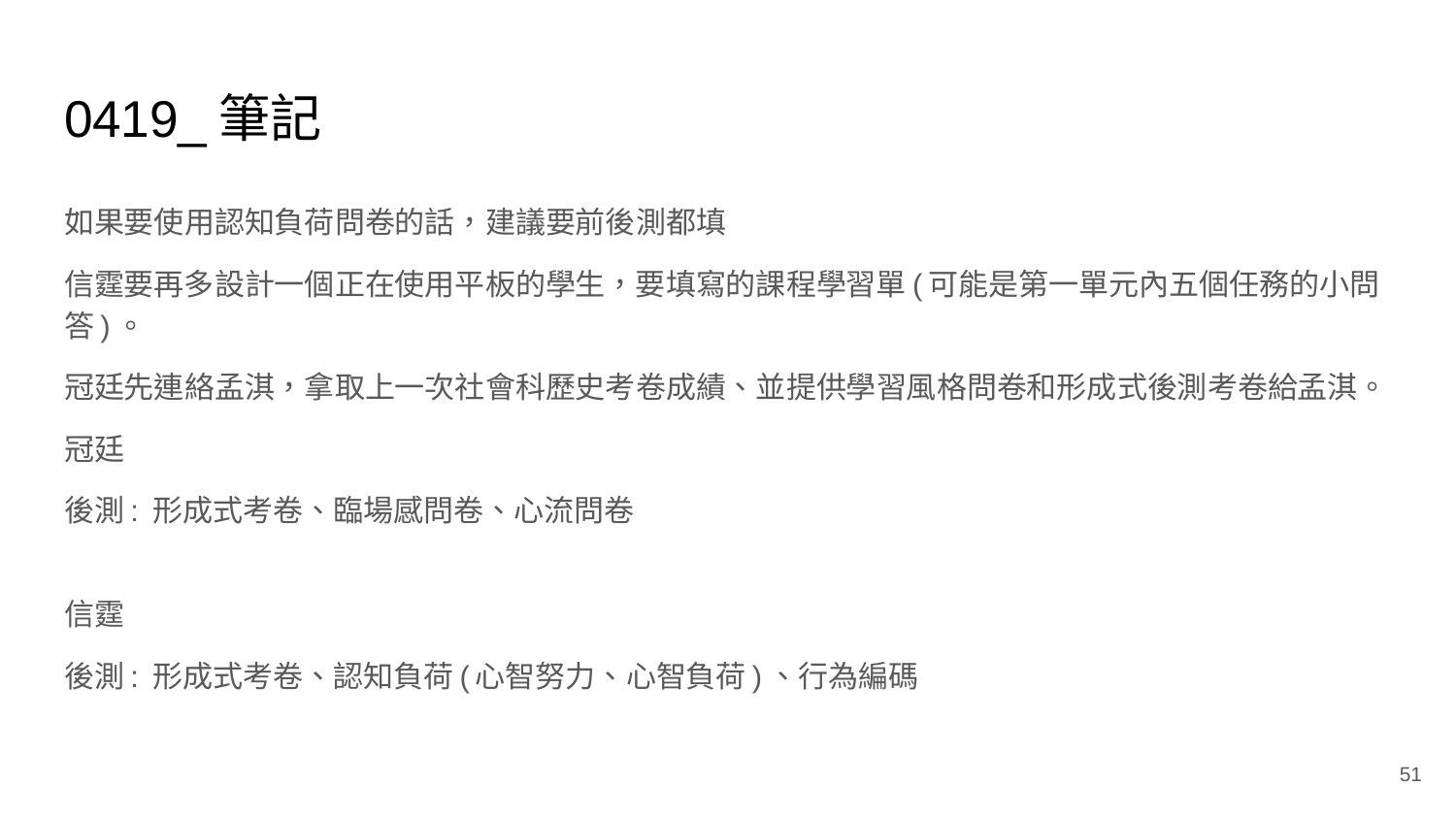

# 0419_筆記
如果要使用認知負荷問卷的話，建議要前後測都填
信霆要再多設計一個正在使用平板的學生，要填寫的課程學習單(可能是第一單元內五個任務的小問答)。
冠廷先連絡孟淇，拿取上一次社會科歷史考卷成績、並提供學習風格問卷和形成式後測考卷給孟淇。
冠廷
後測: 形成式考卷、臨場感問卷、心流問卷
信霆
後測: 形成式考卷、認知負荷(心智努力、心智負荷)、行為編碼

51